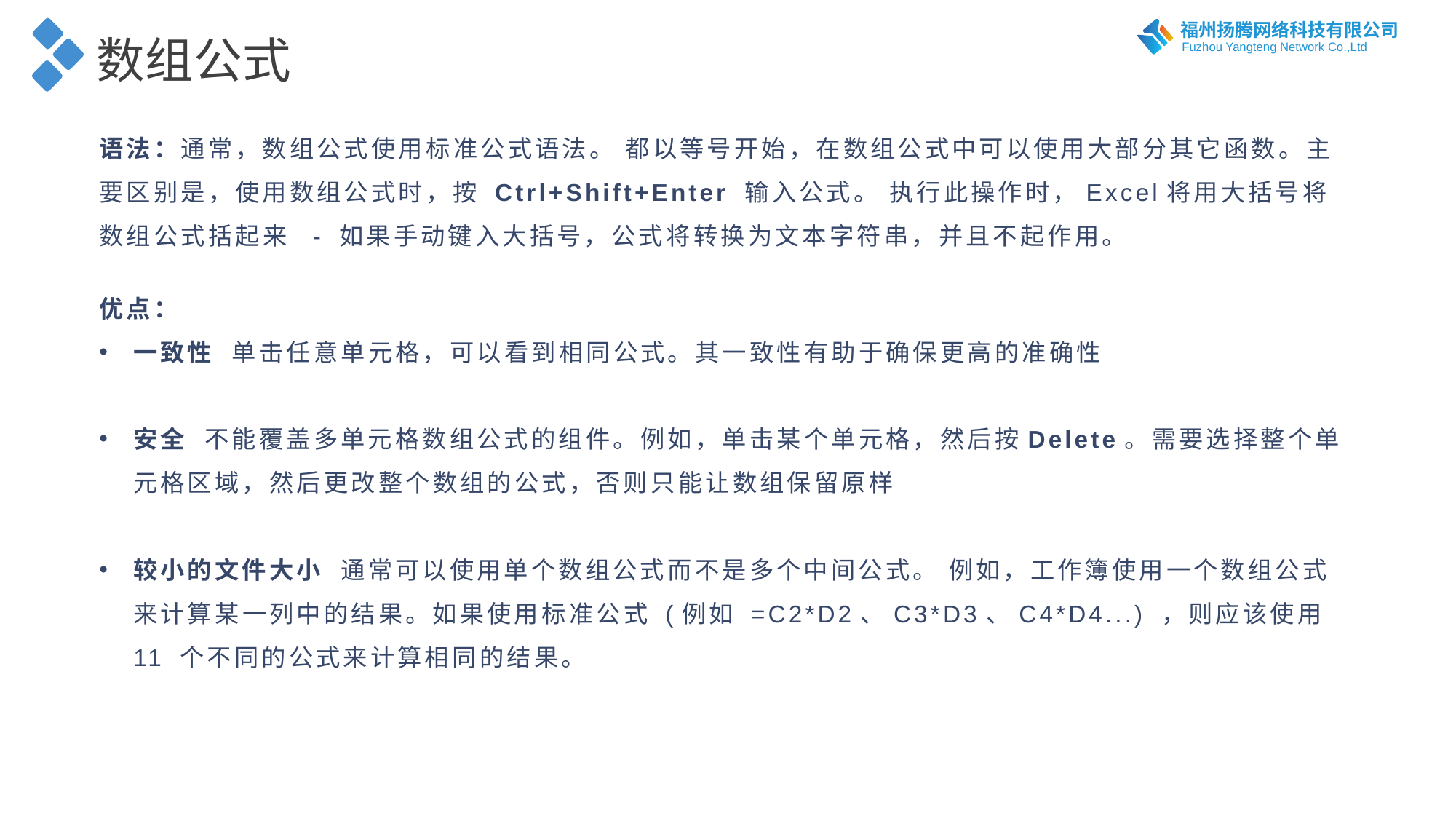

数组公式

语法：通常，数组公式使用标准公式语法。 都以等号开始，在数组公式中可以使用大部分其它函数。主要区别是，使用数组公式时，按 Ctrl+Shift+Enter 输入公式。 执行此操作时，Excel将用大括号将数组公式括起来  - 如果手动键入大括号，公式将转换为文本字符串，并且不起作用。

优点：
一致性  单击任意单元格，可以看到相同公式。其一致性有助于确保更高的准确性

安全  不能覆盖多单元格数组公式的组件。例如，单击某个单元格，然后按Delete。需要选择整个单元格区域，然后更改整个数组的公式，否则只能让数组保留原样

较小的文件大小  通常可以使用单个数组公式而不是多个中间公式。 例如，工作簿使用一个数组公式来计算某一列中的结果。如果使用标准公式 (例如 =C2*D2、C3*D3、C4*D4...) ，则应该使用 11 个不同的公式来计算相同的结果。